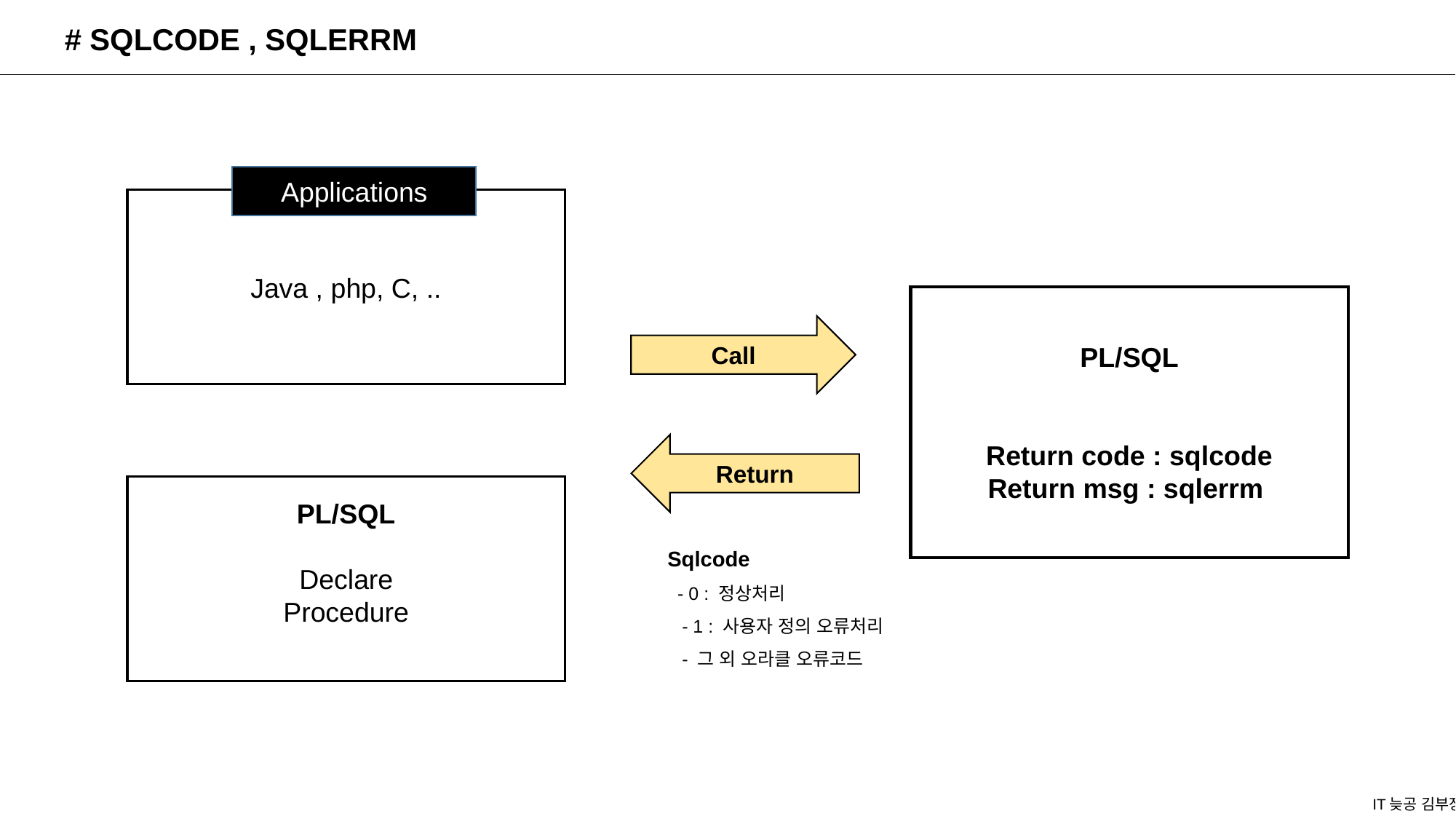

# SQLCODE , SQLERRM
Applications
Java , php, C, ..
PL/SQL

Return code : sqlcode
Return msg : sqlerrm
Call
Return
PL/SQL

Declare
Procedure

Sqlcode
  - 0 : 정상처리
  - 1 : 사용자 정의 오류처리
  - 그 외 오라클 오류코드
IT늦공 김부장